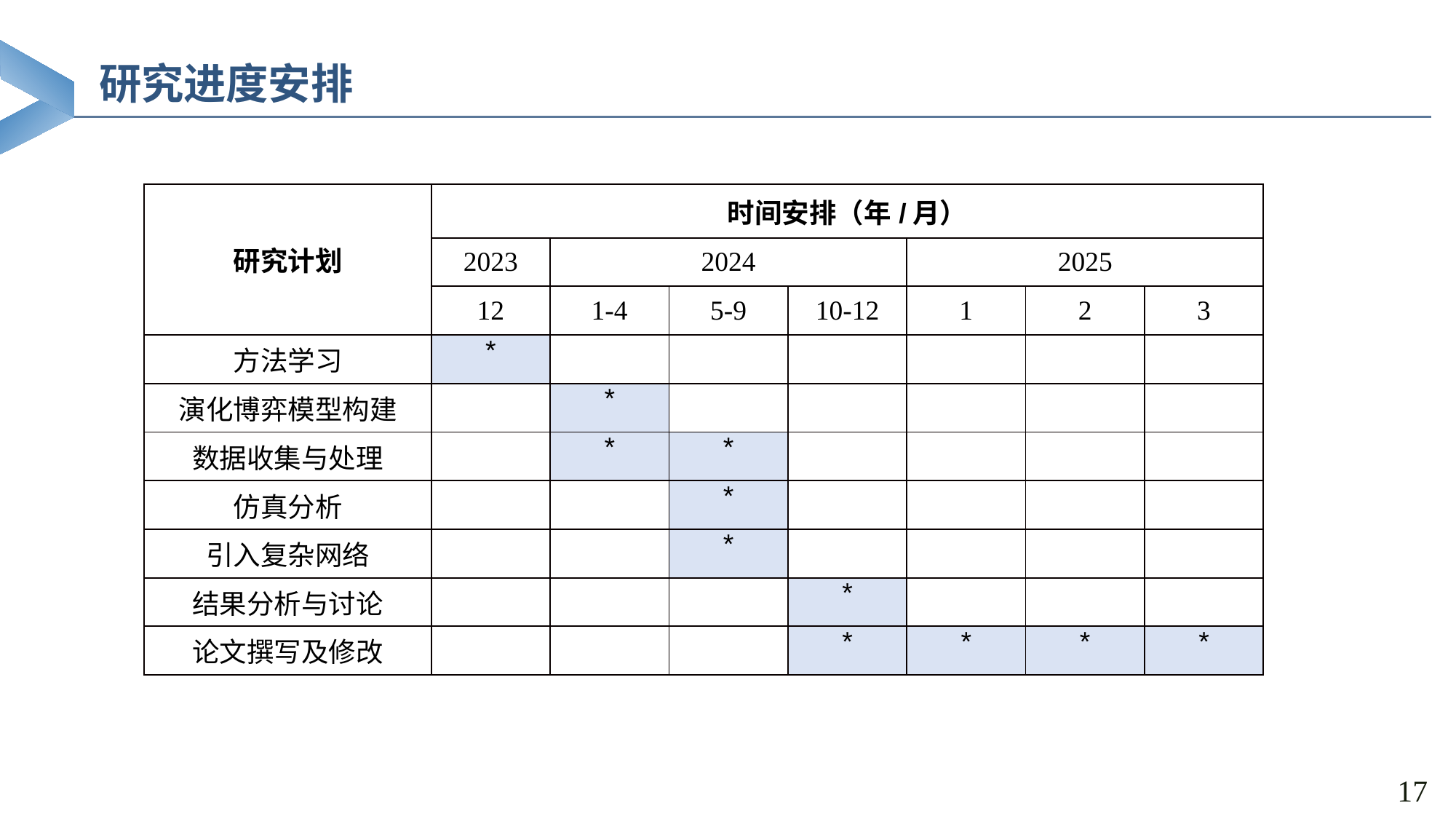

研究进度安排
| 研究计划 | 时间安排（年/月） |  |  |  |  |  |  |
| --- | --- | --- | --- | --- | --- | --- | --- |
|  | 2023 | 2024 |  |  | 2025 |  |  |
|  | 12 | 1-4 | 5-9 | 10-12 | 1 | 2 | 3 |
| 方法学习 | \* |  |  |  |  |  |  |
| 演化博弈模型构建 |  | \* |  |  |  |  |  |
| 数据收集与处理 |  | \* | \* |  |  |  |  |
| 仿真分析 |  |  | \* |  |  |  |  |
| 引入复杂网络 |  |  | \* |  |  |  |  |
| 结果分析与讨论 |  |  |  | \* |  |  |  |
| 论文撰写及修改 |  |  |  | \* | \* | \* | \* |
17